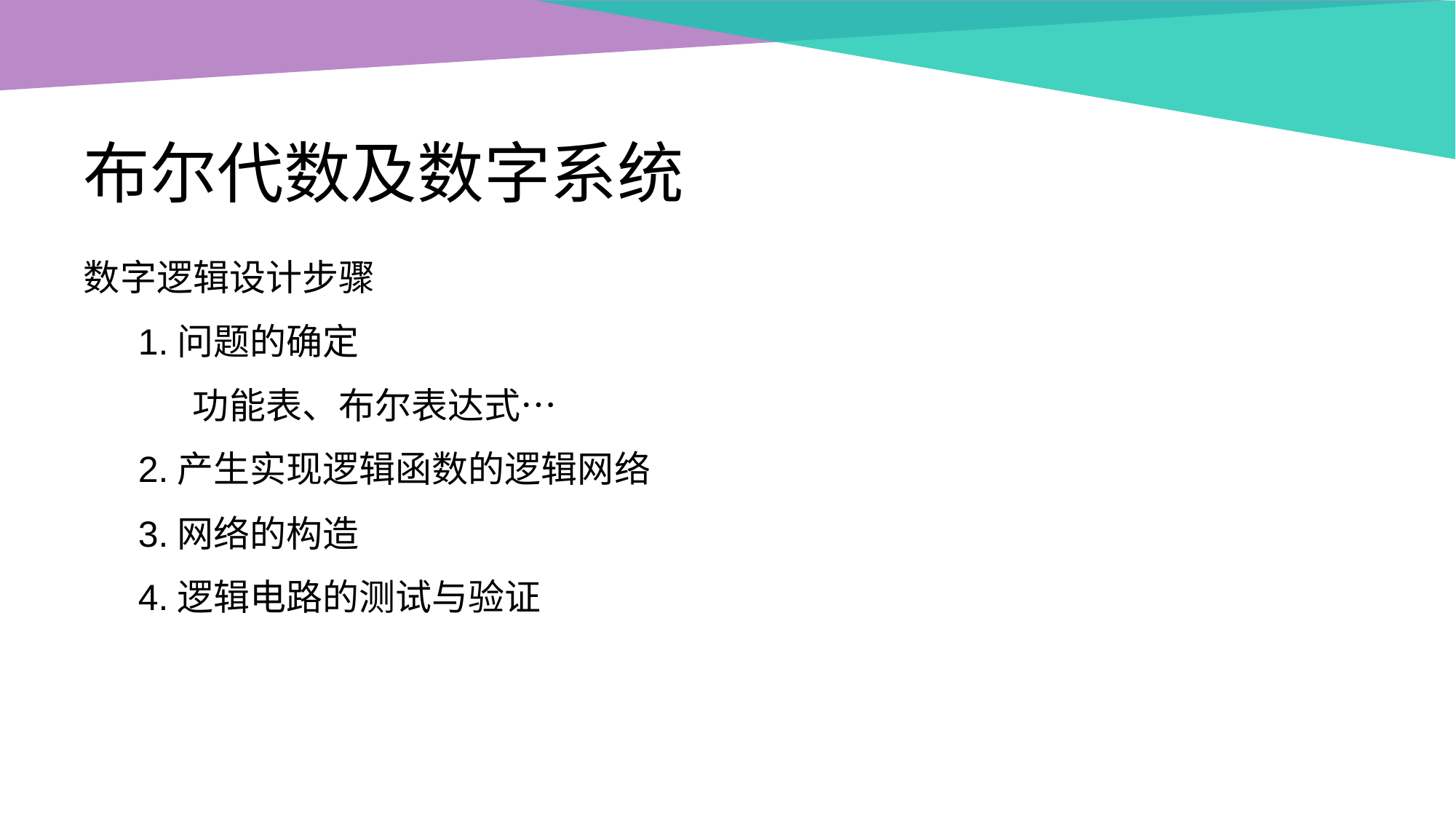

# 布尔代数及数字系统
数字逻辑设计步骤
1.问题的确定
功能表、布尔表达式…
2.产生实现逻辑函数的逻辑网络
3.网络的构造
4.逻辑电路的测试与验证